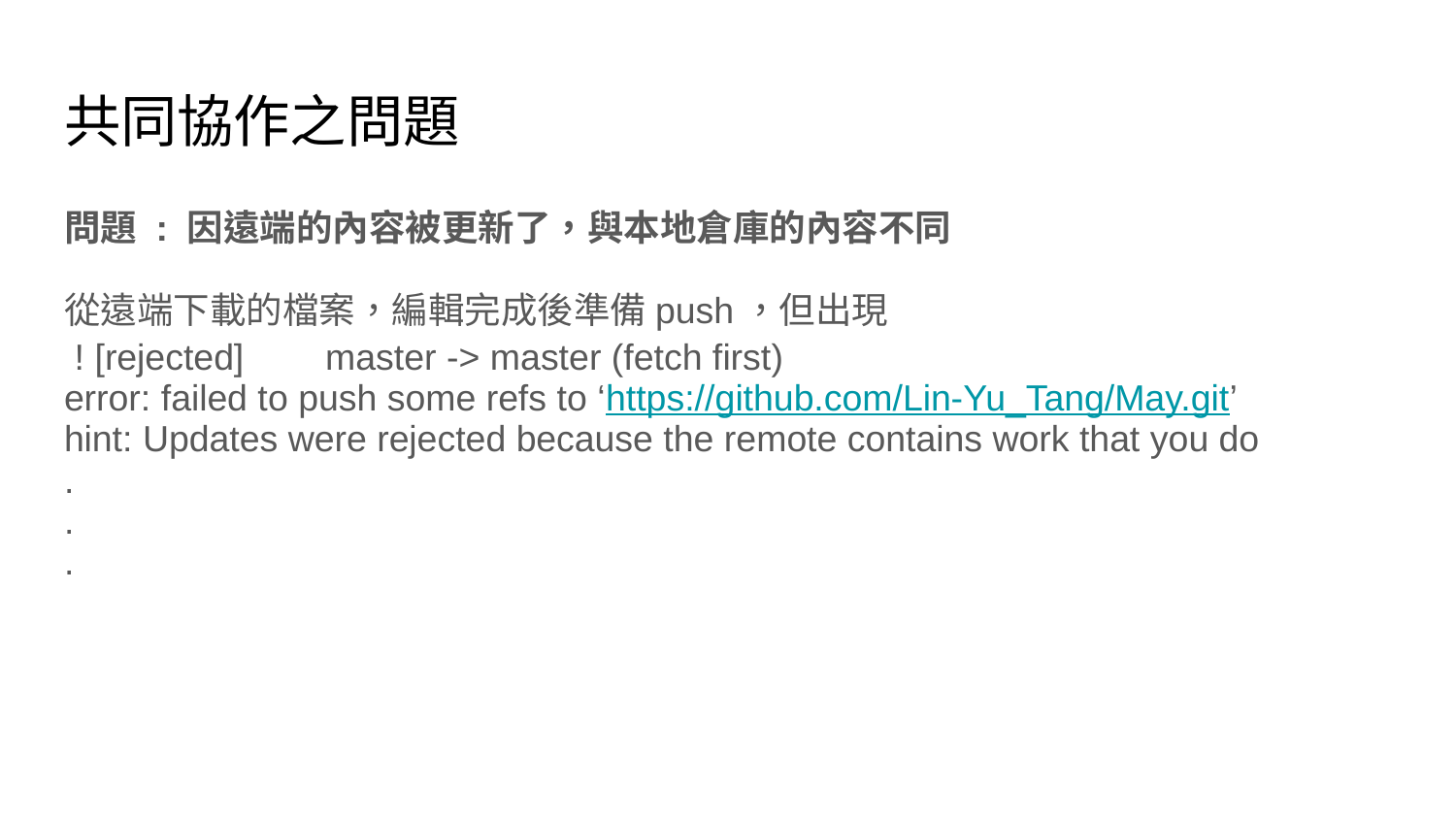

# 共同協作之問題
問題 : 因遠端的內容被更新了，與本地倉庫的內容不同
從遠端下載的檔案，編輯完成後準備push，但出現
 ! [rejected]        master -> master (fetch first)
error: failed to push some refs to ‘https://github.com/Lin-Yu_Tang/May.git’
hint: Updates were rejected because the remote contains work that you do
.
.
.